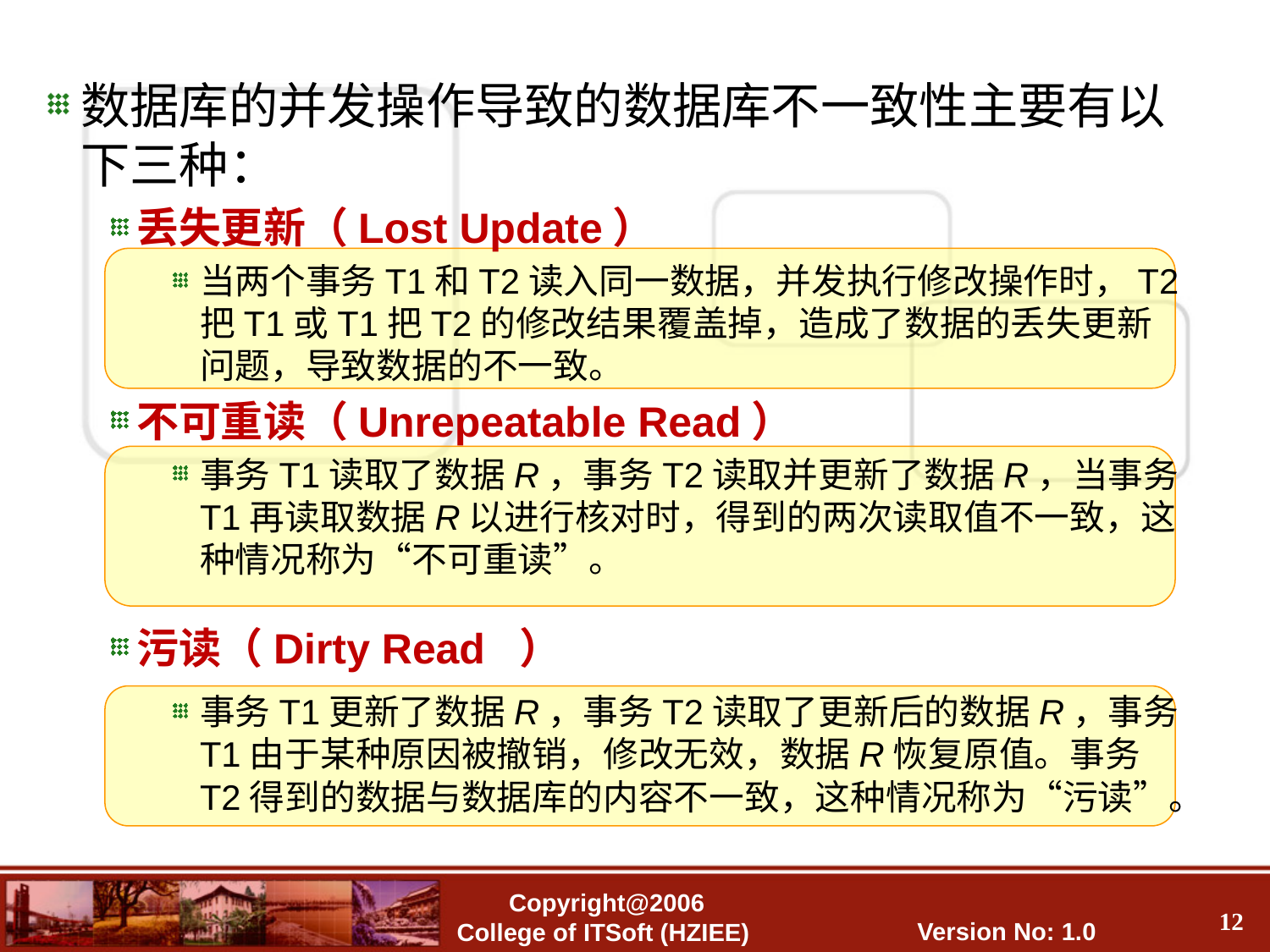

数据库的并发操作导致的数据库不一致性主要有以下三种：
丢失更新（Lost Update）
当两个事务T1和T2读入同一数据，并发执行修改操作时，T2把T1或T1把T2的修改结果覆盖掉，造成了数据的丢失更新问题，导致数据的不一致。
不可重读（Unrepeatable Read）
事务T1读取了数据R，事务T2读取并更新了数据R，当事务T1再读取数据R以进行核对时，得到的两次读取值不一致，这种情况称为“不可重读”。
污读（Dirty Read  ）
事务T1更新了数据R，事务T2读取了更新后的数据R，事务T1由于某种原因被撤销，修改无效，数据R恢复原值。事务T2得到的数据与数据库的内容不一致，这种情况称为“污读”。